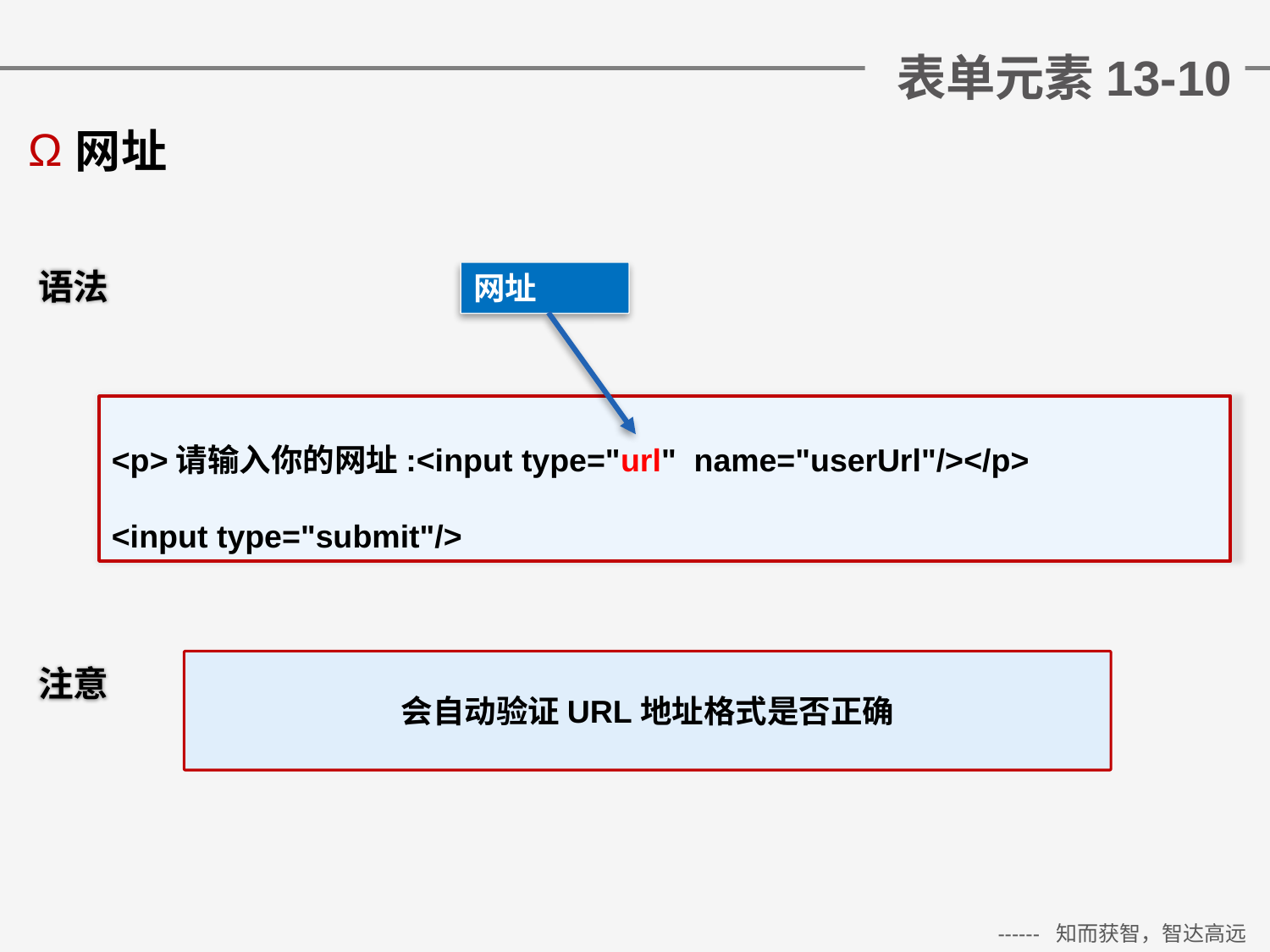

# 表单元素13-10
网址
语法
网址
<p>请输入你的网址:<input type="url"  name="userUrl"/></p>
<input type="submit"/>
会自动验证URL地址格式是否正确
注意